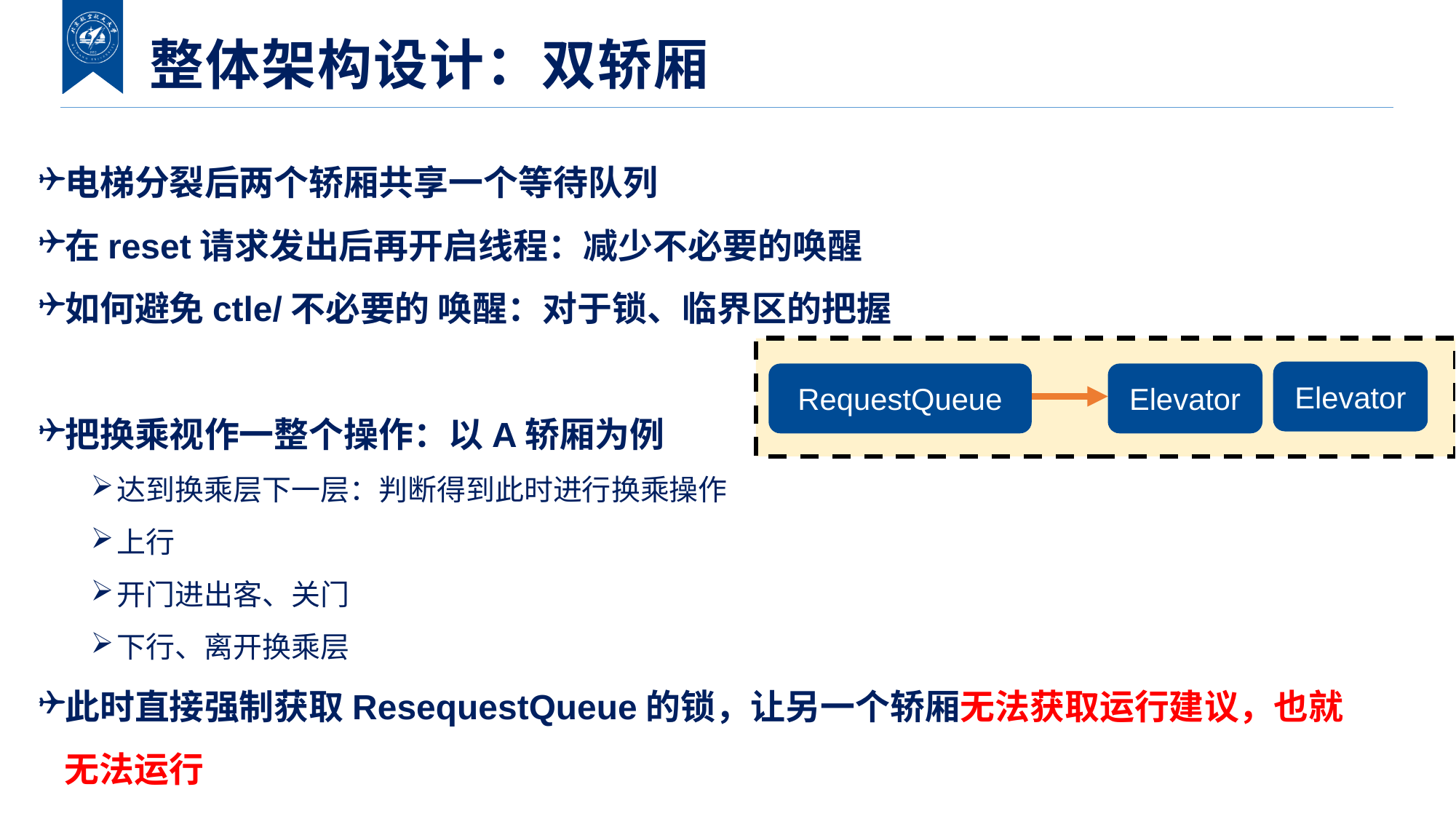

整体架构设计：双轿厢
电梯分裂后两个轿厢共享一个等待队列
在reset请求发出后再开启线程：减少不必要的唤醒
如何避免ctle/不必要的 唤醒：对于锁、临界区的把握

把换乘视作一整个操作：以A轿厢为例
达到换乘层下一层：判断得到此时进行换乘操作
上行
开门进出客、关门
下行、离开换乘层
此时直接强制获取ResequestQueue的锁，让另一个轿厢无法获取运行建议，也就无法运行

Elevator
Elevator
RequestQueue